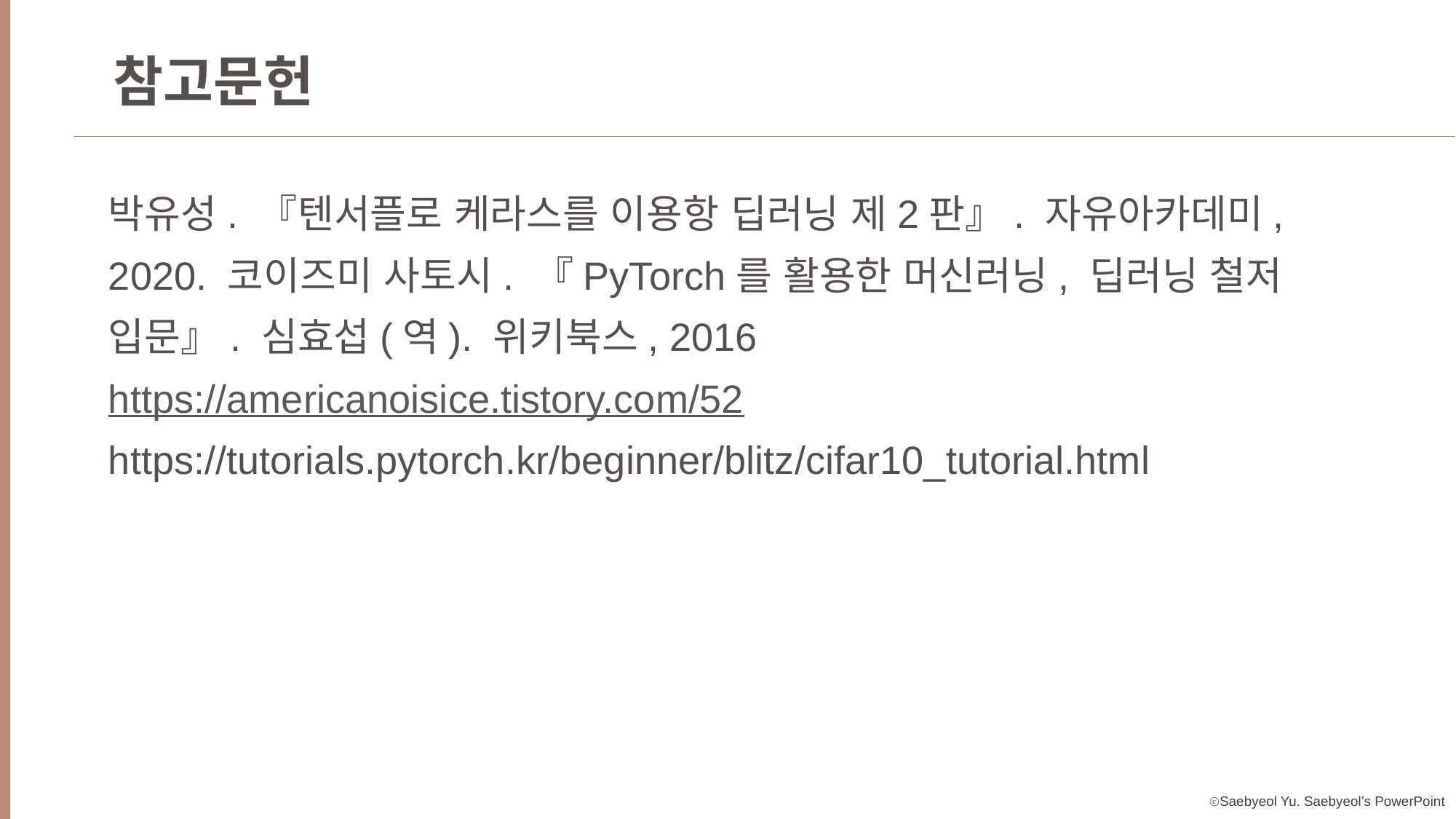

참고문헌
박유성. 『텐서플로 케라스를 이용항 딥러닝 제2판』. 자유아카데미, 2020. 코이즈미 사토시. 『PyTorch를 활용한 머신러닝, 딥러닝 철저 입문』. 심효섭(역). 위키북스, 2016
https://americanoisice.tistory.com/52
https://tutorials.pytorch.kr/beginner/blitz/cifar10_tutorial.html